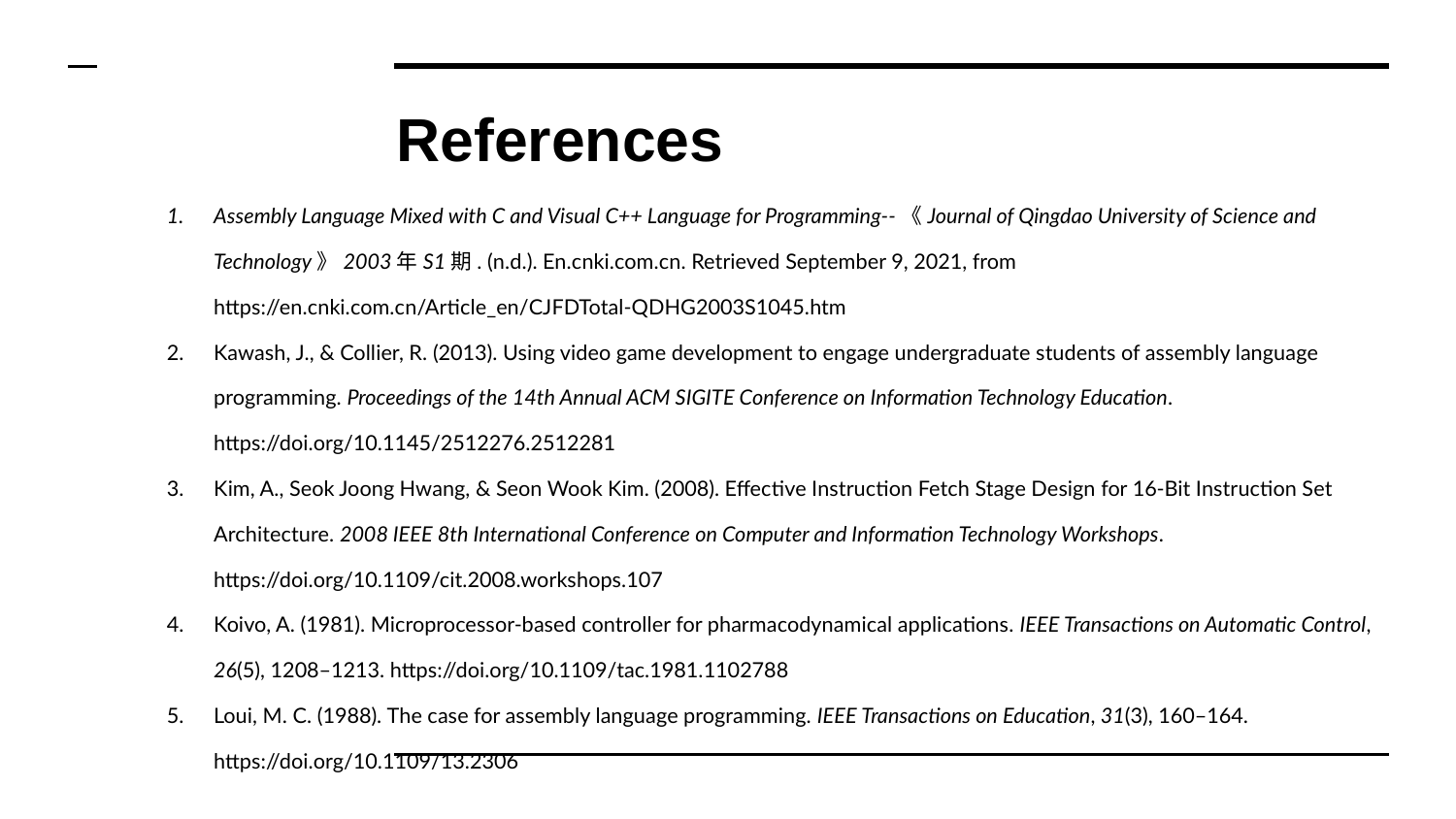

# References
Assembly Language Mixed with C and Visual C++ Language for Programming--《Journal of Qingdao University of Science and Technology》2003年S1期. (n.d.). En.cnki.com.cn. Retrieved September 9, 2021, from https://en.cnki.com.cn/Article_en/CJFDTotal-QDHG2003S1045.htm
Kawash, J., & Collier, R. (2013). Using video game development to engage undergraduate students of assembly language programming. Proceedings of the 14th Annual ACM SIGITE Conference on Information Technology Education. https://doi.org/10.1145/2512276.2512281
Kim, A., Seok Joong Hwang, & Seon Wook Kim. (2008). Effective Instruction Fetch Stage Design for 16-Bit Instruction Set Architecture. 2008 IEEE 8th International Conference on Computer and Information Technology Workshops. https://doi.org/10.1109/cit.2008.workshops.107
Koivo, A. (1981). Microprocessor-based controller for pharmacodynamical applications. IEEE Transactions on Automatic Control, 26(5), 1208–1213. https://doi.org/10.1109/tac.1981.1102788
Loui, M. C. (1988). The case for assembly language programming. IEEE Transactions on Education, 31(3), 160–164. https://doi.org/10.1109/13.2306